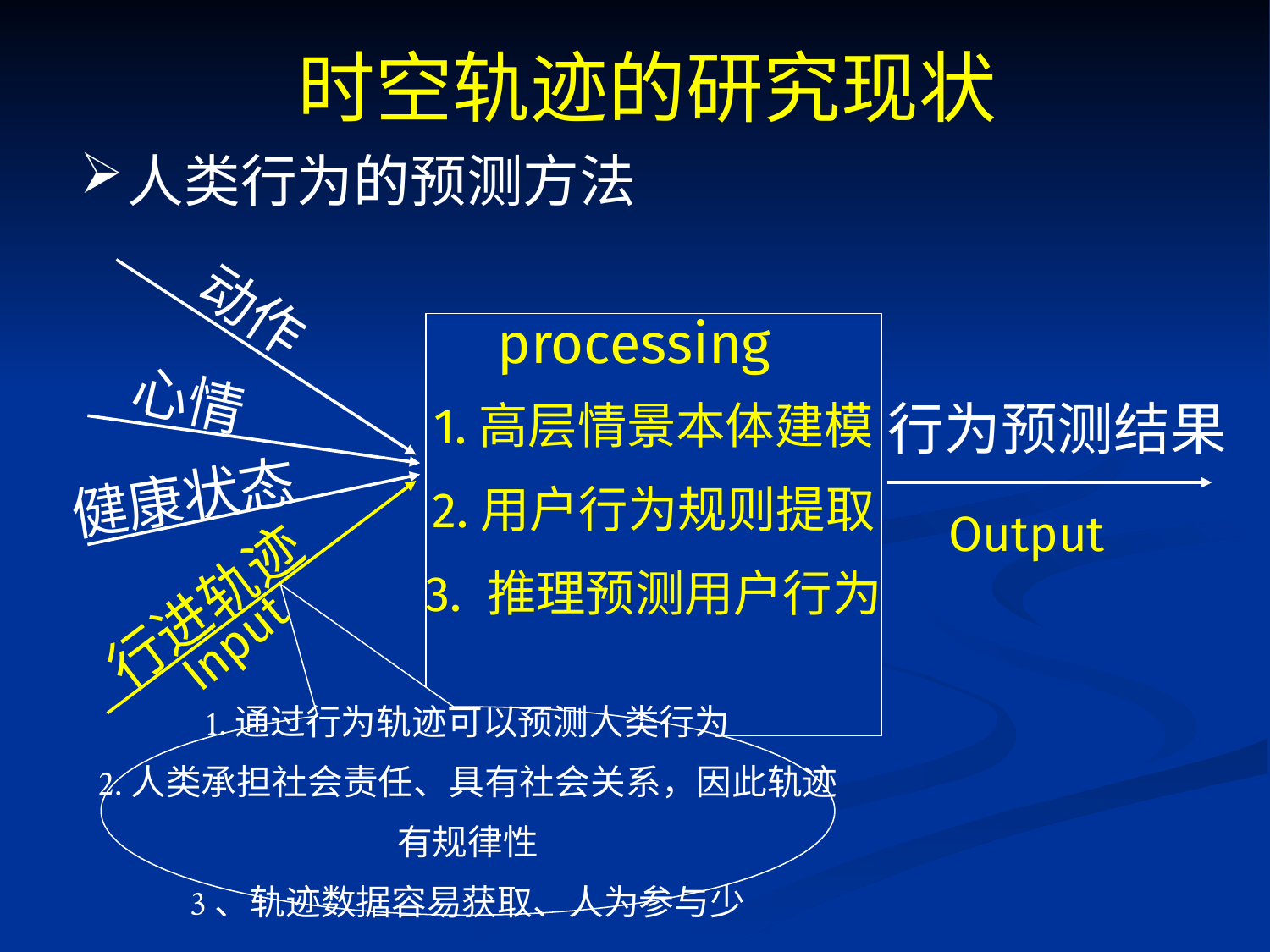

时空轨迹的研究现状

人类行为的预测方法
processing

动作
1.高层情景本体建模
2.用户行为规则提取
3. 推理预测用户行为

心情
行为预测结果
健康状态
Output

行进轨迹
Input

1.通过行为轨迹可以预测人类行为
2.人类承担社会责任、具有社会关系，因此轨迹
有规律性
3、轨迹数据容易获取、人为参与少